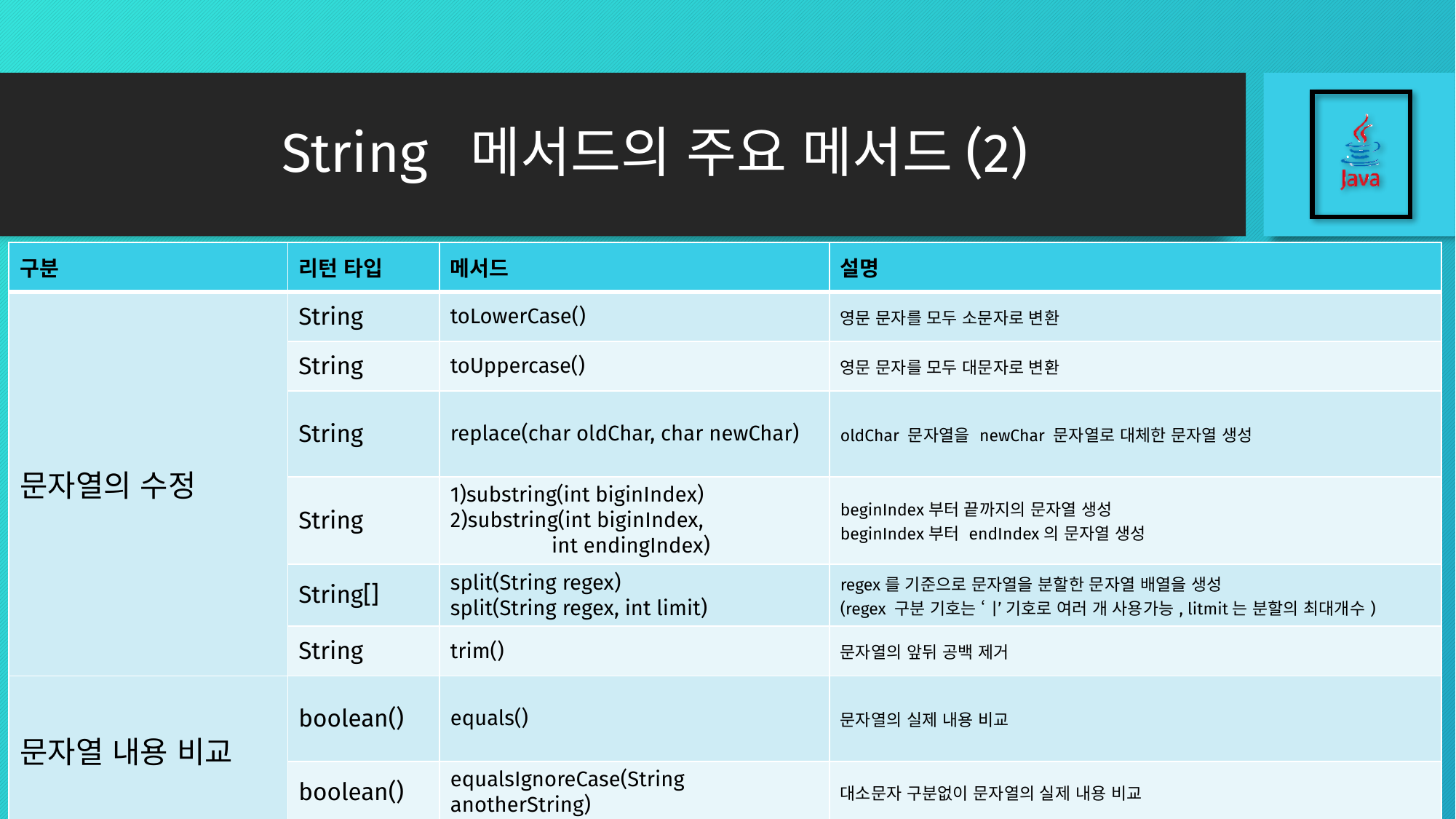

# String  메서드의 주요 메서드(2)
| 구분 | 리턴 타입 | 메서드 | 설명 |
| --- | --- | --- | --- |
| 문자열의 수정 | String | toLowerCase() | 영문 문자를 모두 소문자로 변환 |
|  | String | toUppercase() | 영문 문자를 모두 대문자로 변환 |
|  | String | replace(char oldChar, char newChar) | oldChar 문자열을 newChar 문자열로 대체한 문자열 생성 |
|  | String | 1)substring(int biginIndex) 2)substring(int biginIndex, int endingIndex) | beginIndex부터 끝까지의 문자열 생성 beginIndex부터 endIndex의 문자열 생성 |
|  | String[] | split(String regex) split(String regex, int limit) | regex를 기준으로 문자열을 분할한 문자열 배열을 생성 (regex 구분 기호는 ‘|’기호로 여러 개 사용가능, litmit는 분할의 최대개수) |
|  | String | trim() | 문자열의 앞뒤 공백 제거 |
| 문자열 내용 비교 | boolean() | equals() | 문자열의 실제 내용 비교 |
|  | boolean() | equalsIgnoreCase(String anotherString) | 대소문자 구분없이 문자열의 실제 내용 비교 |